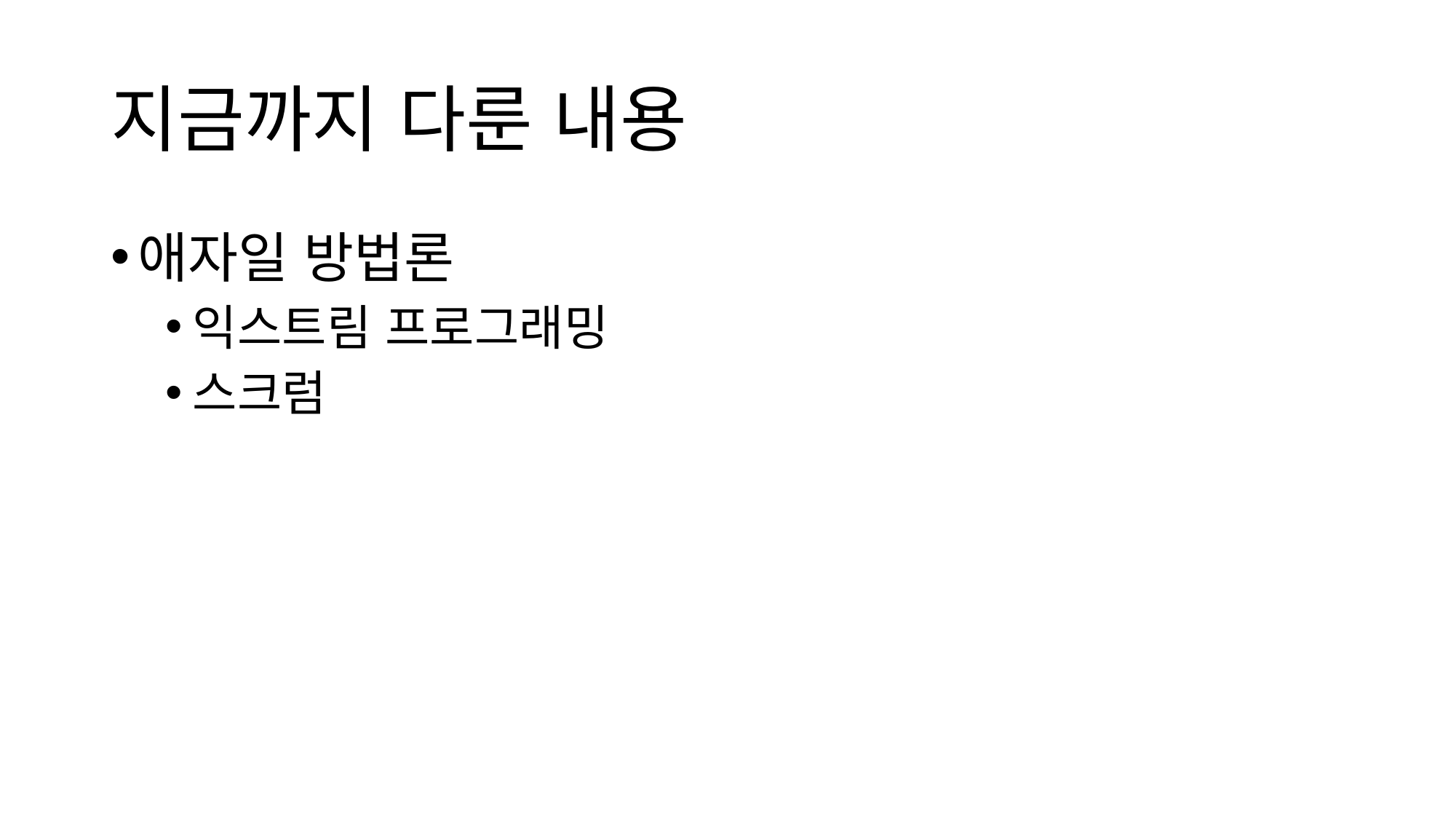

# 지금까지 다룬 내용
애자일 방법론
익스트림 프로그래밍
스크럼